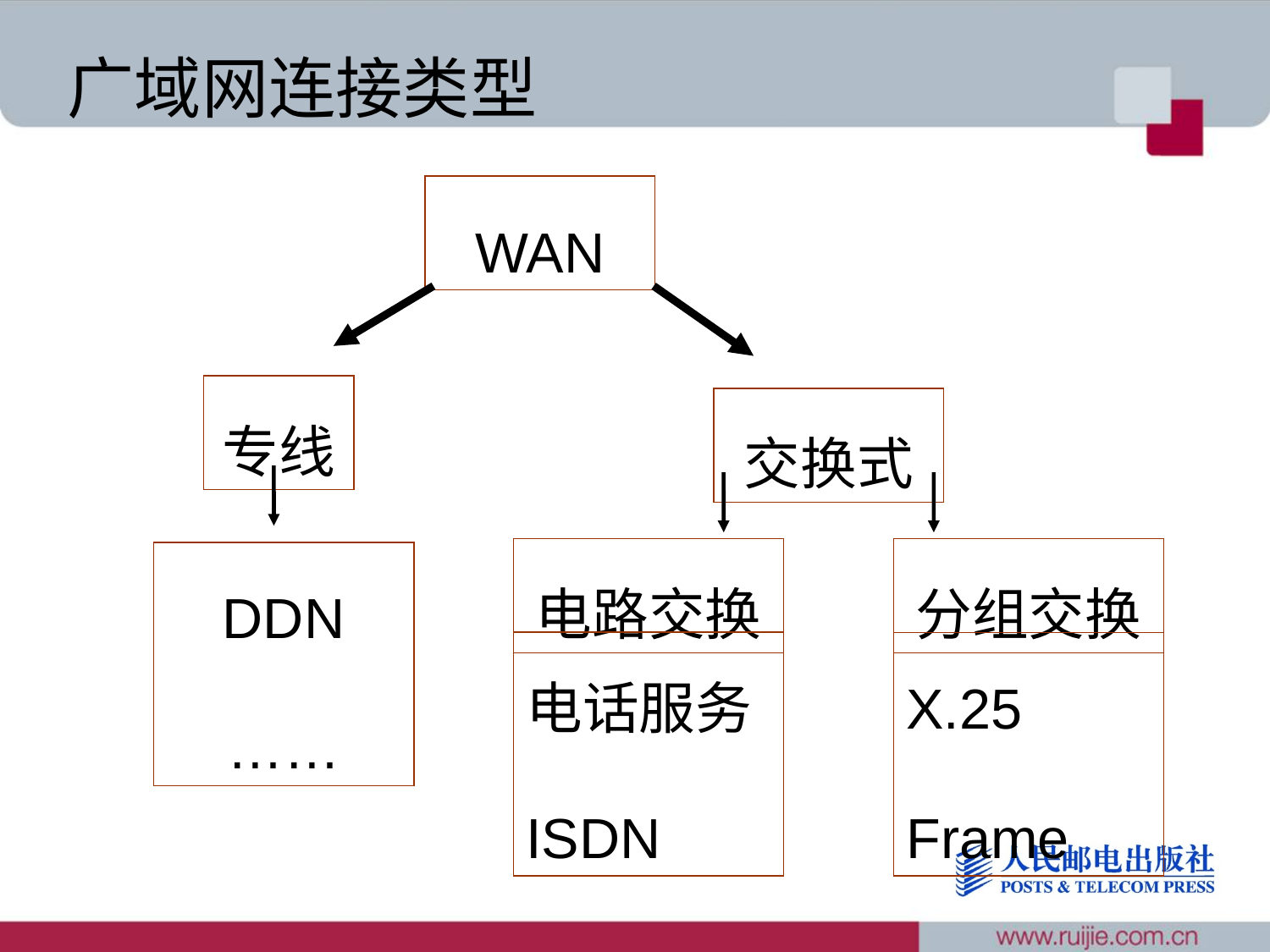

广域网连接类型
WAN

专线

交换式

电路交换
电话服务
ISDN
分组交换
X.25
Frame
DDN
……